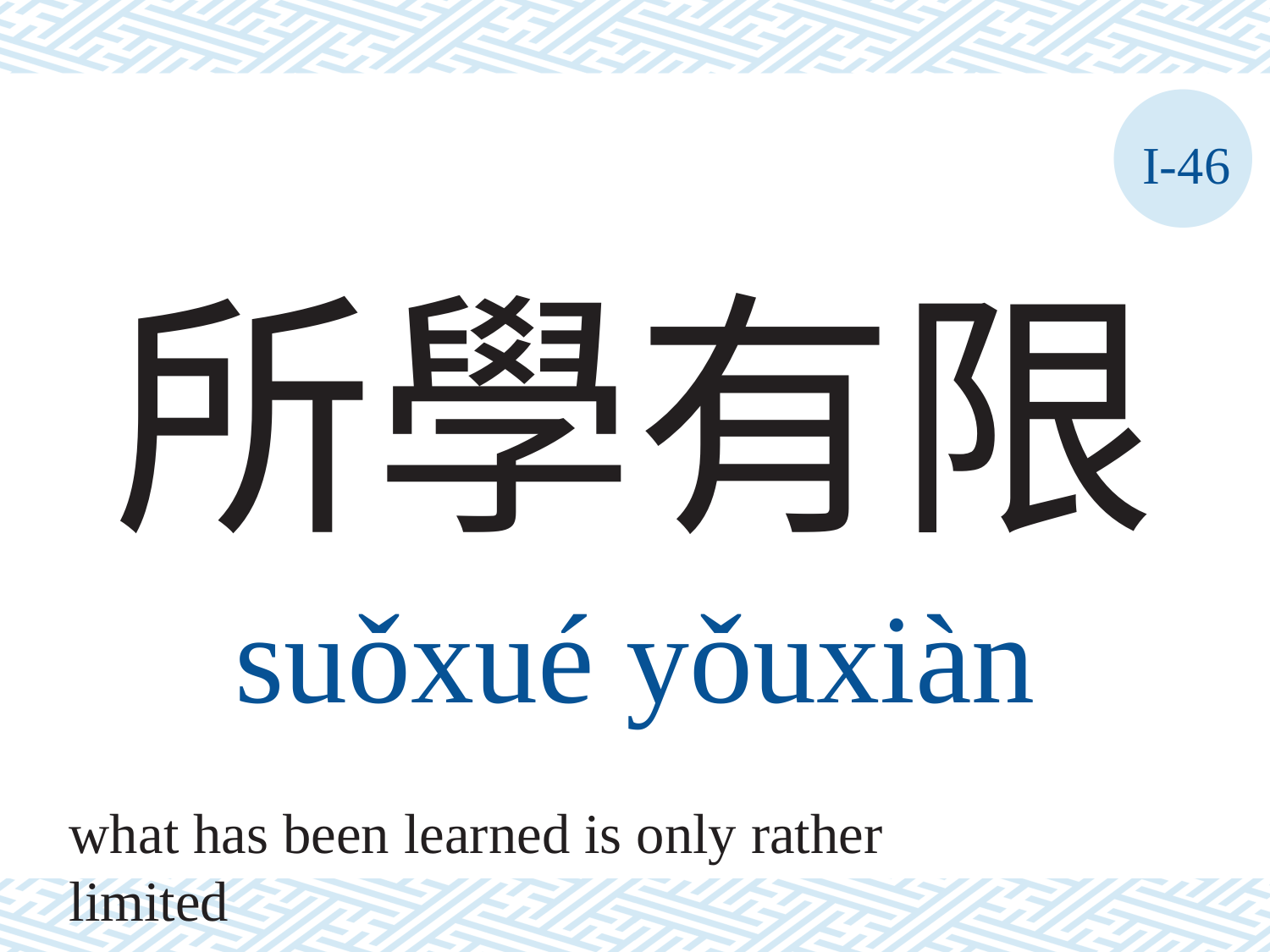

I-46
# 所學有限
suǒxué	yǒuxiàn
what has been learned is only rather limited